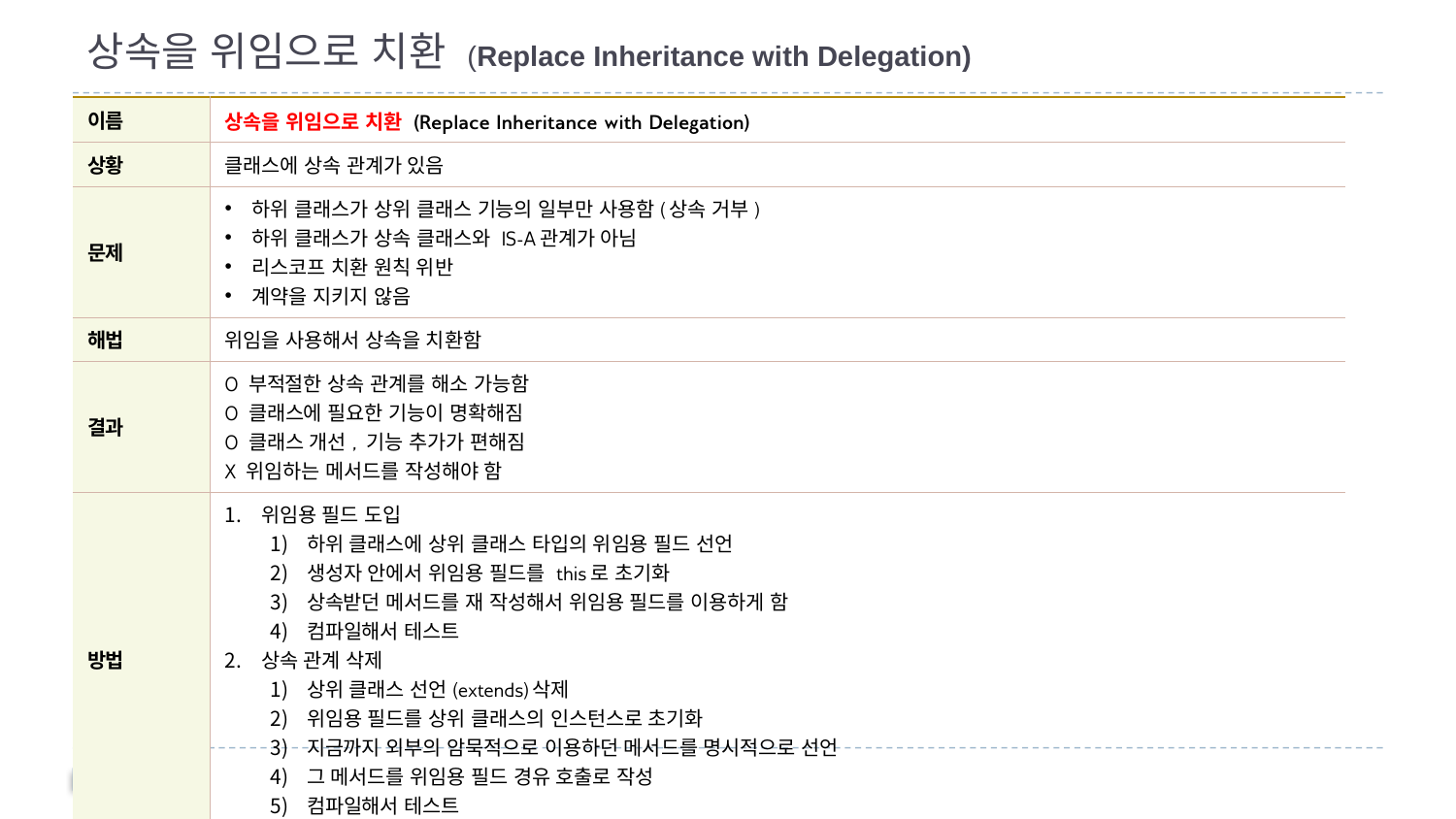

# 상속을 위임으로 치환 (Replace Inheritance with Delegation)
| 이름 | 상속을 위임으로 치환 (Replace Inheritance with Delegation) |
| --- | --- |
| 상황 | 클래스에 상속 관계가 있음 |
| 문제 | 하위 클래스가 상위 클래스 기능의 일부만 사용함(상속 거부) 하위 클래스가 상속 클래스와 IS-A관계가 아님 리스코프 치환 원칙 위반 계약을 지키지 않음 |
| 해법 | 위임을 사용해서 상속을 치환함 |
| 결과 | O 부적절한 상속 관계를 해소 가능함 O 클래스에 필요한 기능이 명확해짐 O 클래스 개선, 기능 추가가 편해짐 X 위임하는 메서드를 작성해야 함 |
| 방법 | 위임용 필드 도입 하위 클래스에 상위 클래스 타입의 위임용 필드 선언 생성자 안에서 위임용 필드를 this로 초기화 상속받던 메서드를 재 작성해서 위임용 필드를 이용하게 함 컴파일해서 테스트 상속 관계 삭제 상위 클래스 선언(extends)삭제 위임용 필드를 상위 클래스의 인스턴스로 초기화 지금까지 외부의 암묵적으로 이용하던 메서드를 명시적으로 선언 그 메서드를 위임용 필드 경유 호출로 작성 컴파일해서 테스트 |
| 관련항목 | 위임을 상속으로 치환 - 역리팩토링 |
157